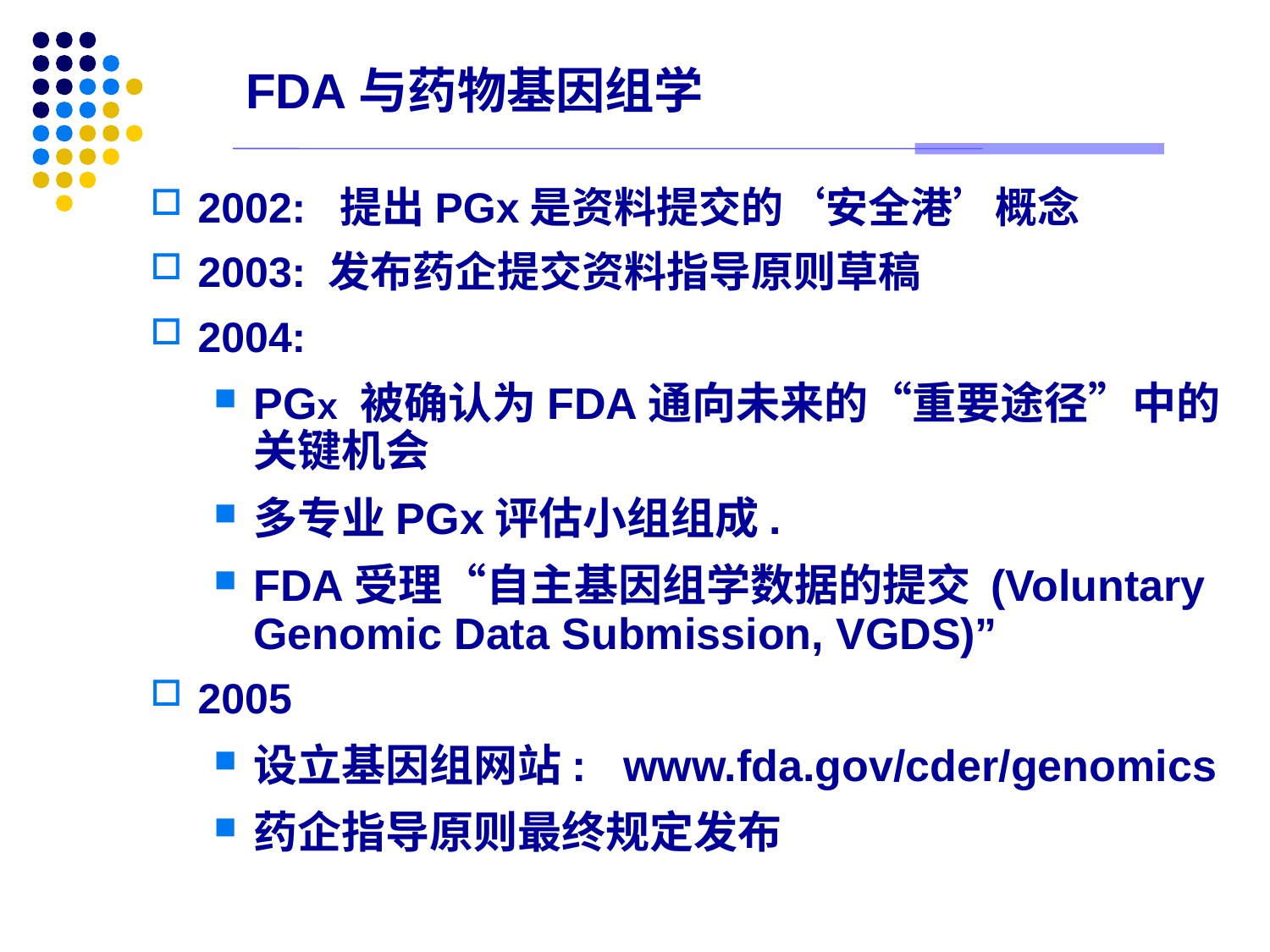

# FDA与药物基因组学
2002:  提出PGx是资料提交的‘安全港’概念
2003: 发布药企提交资料指导原则草稿
2004:
PGx 被确认为FDA通向未来的“重要途径”中的关键机会
多专业PGx评估小组组成.
FDA受理“自主基因组学数据的提交 (Voluntary Genomic Data Submission, VGDS)”
2005
设立基因组网站:   www.fda.gov/cder/genomics
药企指导原则最终规定发布